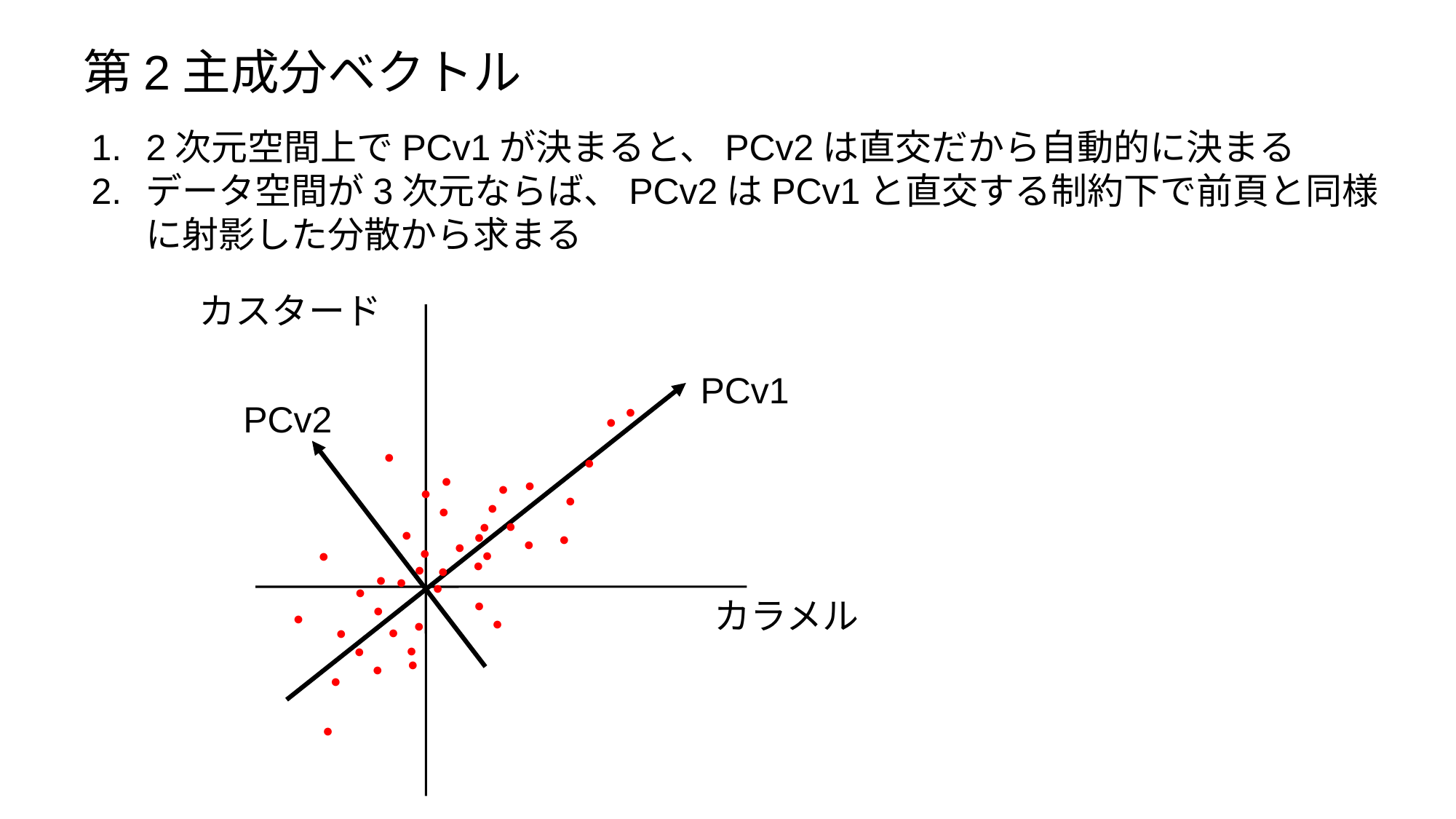

第2主成分ベクトル
2次元空間上でPCv1が決まると、PCv2は直交だから自動的に決まる
データ空間が3次元ならば、PCv2はPCv1と直交する制約下で前頁と同様に射影した分散から求まる
　カスタード
PCv1
PCv2
●
●
●
●
●
●
●
●
●
●
●
●
●
●
●
●
●
●
●
●
●
●
●
●
●
●
●
●
カラメル
●
●
●
●
●
●
●
●
●
●
●
●
●